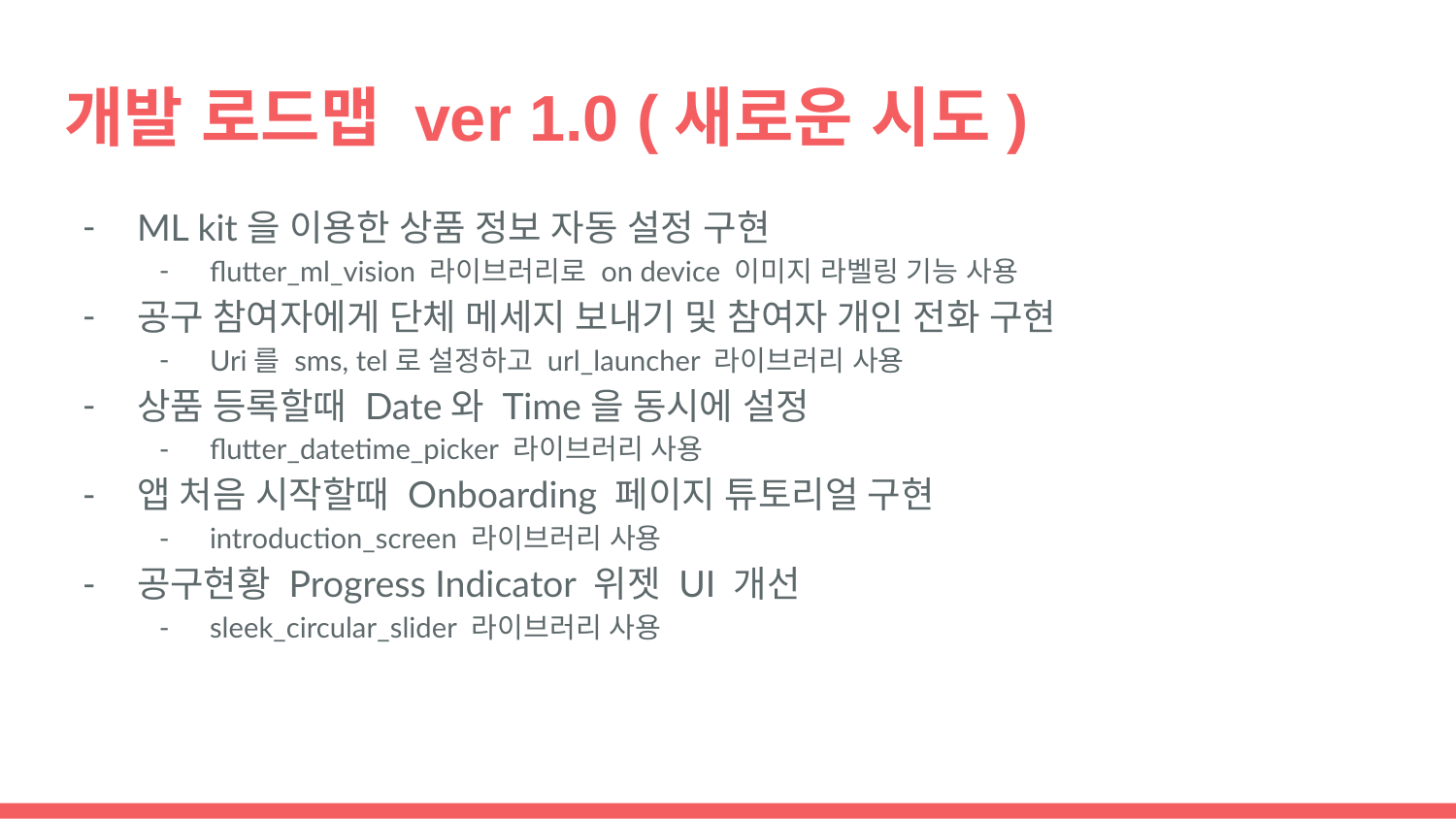

# 개발 로드맵 ver 1.0 (새로운 시도)
ML kit을 이용한 상품 정보 자동 설정 구현
flutter_ml_vision 라이브러리로 on device 이미지 라벨링 기능 사용
공구 참여자에게 단체 메세지 보내기 및 참여자 개인 전화 구현
Uri를 sms, tel로 설정하고 url_launcher 라이브러리 사용
상품 등록할때 Date와 Time을 동시에 설정
flutter_datetime_picker 라이브러리 사용
앱 처음 시작할때 Onboarding 페이지 튜토리얼 구현
introduction_screen 라이브러리 사용
공구현황 Progress Indicator 위젯 UI 개선
sleek_circular_slider 라이브러리 사용